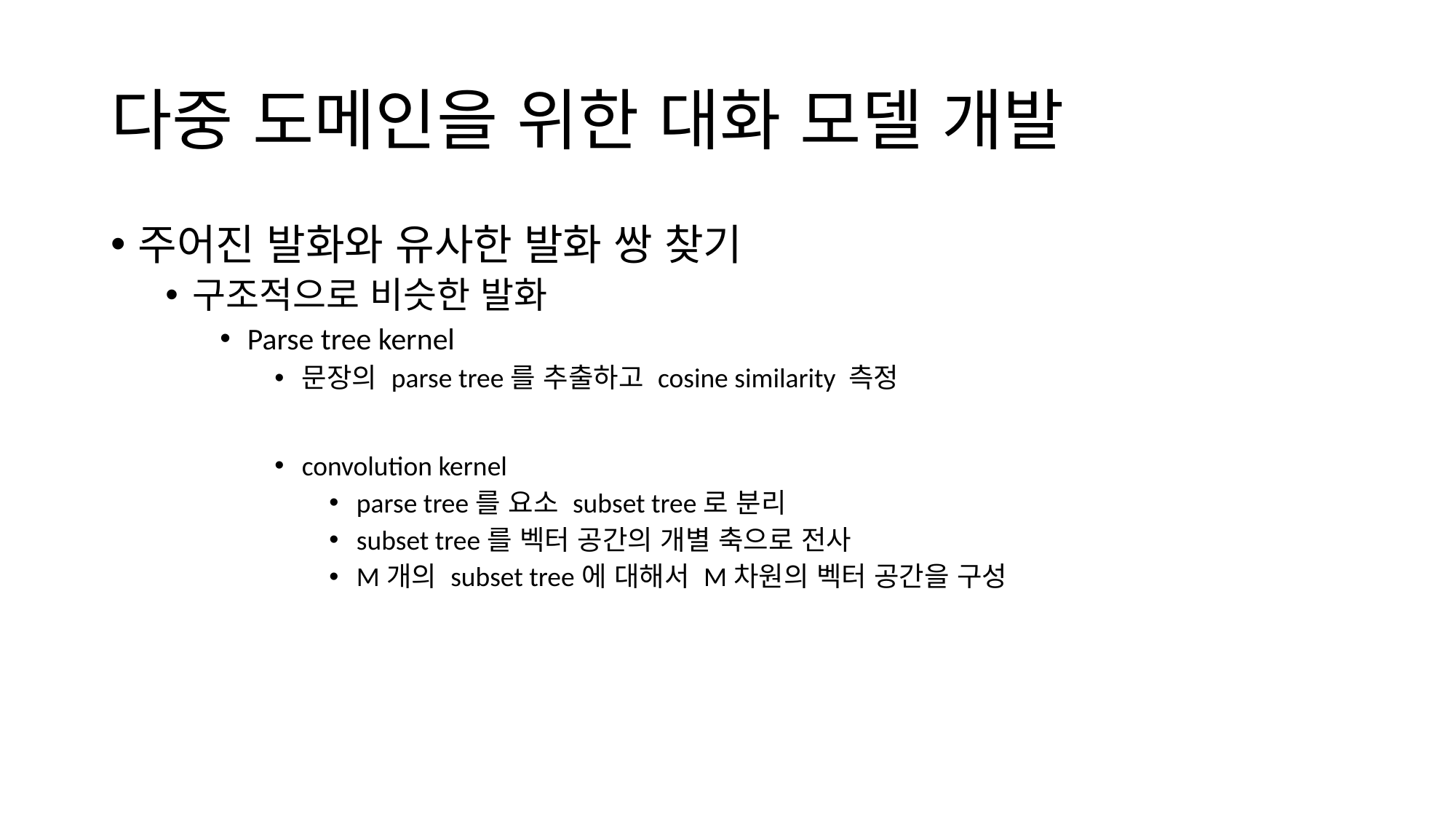

# 다중 도메인을 위한 대화 모델 개발
주어진 발화와 유사한 발화 쌍 찾기
구조적으로 비슷한 발화
Parse tree kernel
문장의 parse tree를 추출하고 cosine similarity 측정

convolution kernel
parse tree를 요소 subset tree로 분리
subset tree를 벡터 공간의 개별 축으로 전사
M개의 subset tree에 대해서 M차원의 벡터 공간을 구성